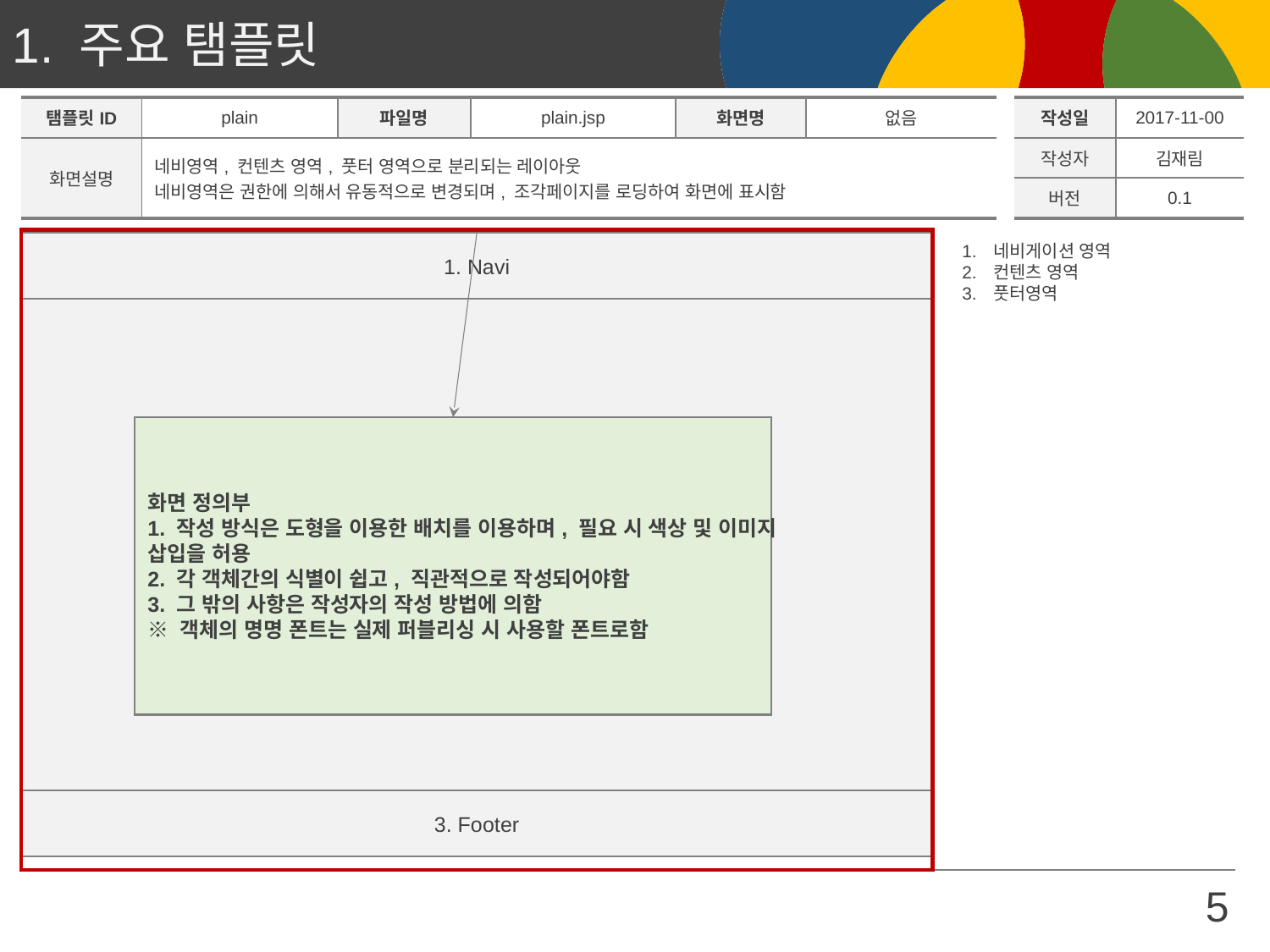

| 탬플릿ID | plain | 파일명 | plain.jsp | 화면명 | 없음 |  | 작성일 | 2017-11-00 |
| --- | --- | --- | --- | --- | --- | --- | --- | --- |
| 화면설명 | 네비영역, 컨텐츠 영역, 풋터 영역으로 분리되는 레이아웃 네비영역은 권한에 의해서 유동적으로 변경되며, 조각페이지를 로딩하여 화면에 표시함 |  |  |  |  |  | 작성자 | 김재림 |
|  |  |  |  |  |  |  | 버전 | 0.1 |

1. Navi
네비게이션 영역
컨텐츠 영역
풋터영역
2. Contents
화면 정의부
1. 작성 방식은 도형을 이용한 배치를 이용하며, 필요 시 색상 및 이미지
삽입을 허용
2. 각 객체간의 식별이 쉽고, 직관적으로 작성되어야함
3. 그 밖의 사항은 작성자의 작성 방법에 의함
※ 객체의 명명 폰트는 실제 퍼블리싱 시 사용할 폰트로함
3. Footer